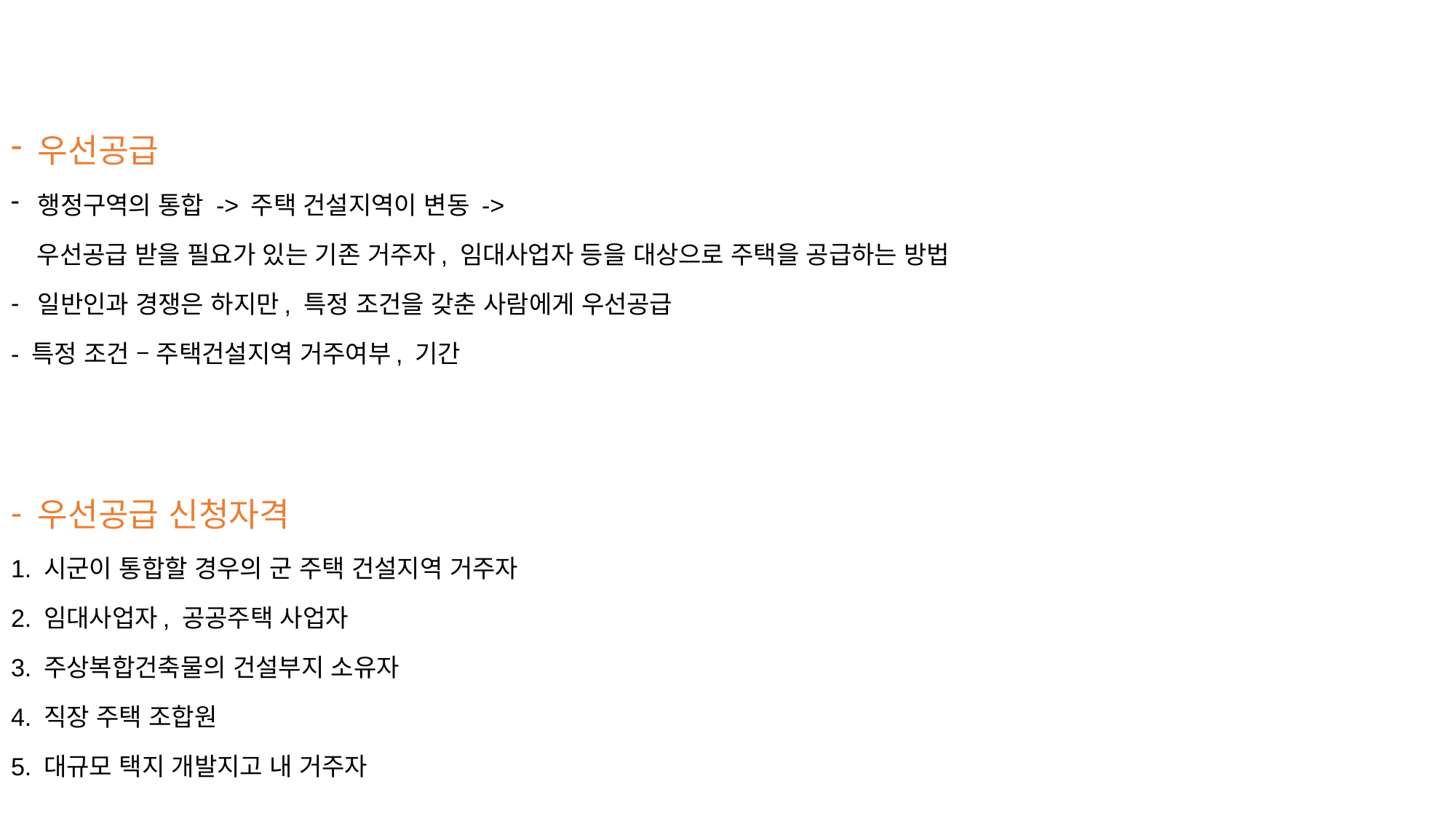

우선공급
행정구역의 통합 -> 주택 건설지역이 변동 ->
   우선공급 받을 필요가 있는 기존 거주자, 임대사업자 등을 대상으로 주택을 공급하는 방법
일반인과 경쟁은 하지만, 특정 조건을 갖춘 사람에게 우선공급
- 특정 조건 – 주택건설지역 거주여부, 기간

우선공급 신청자격
1. 시군이 통합할 경우의 군 주택 건설지역 거주자
2. 임대사업자, 공공주택 사업자
3. 주상복합건축물의 건설부지 소유자
4. 직장 주택 조합원
5. 대규모 택지 개발지고 내 거주자